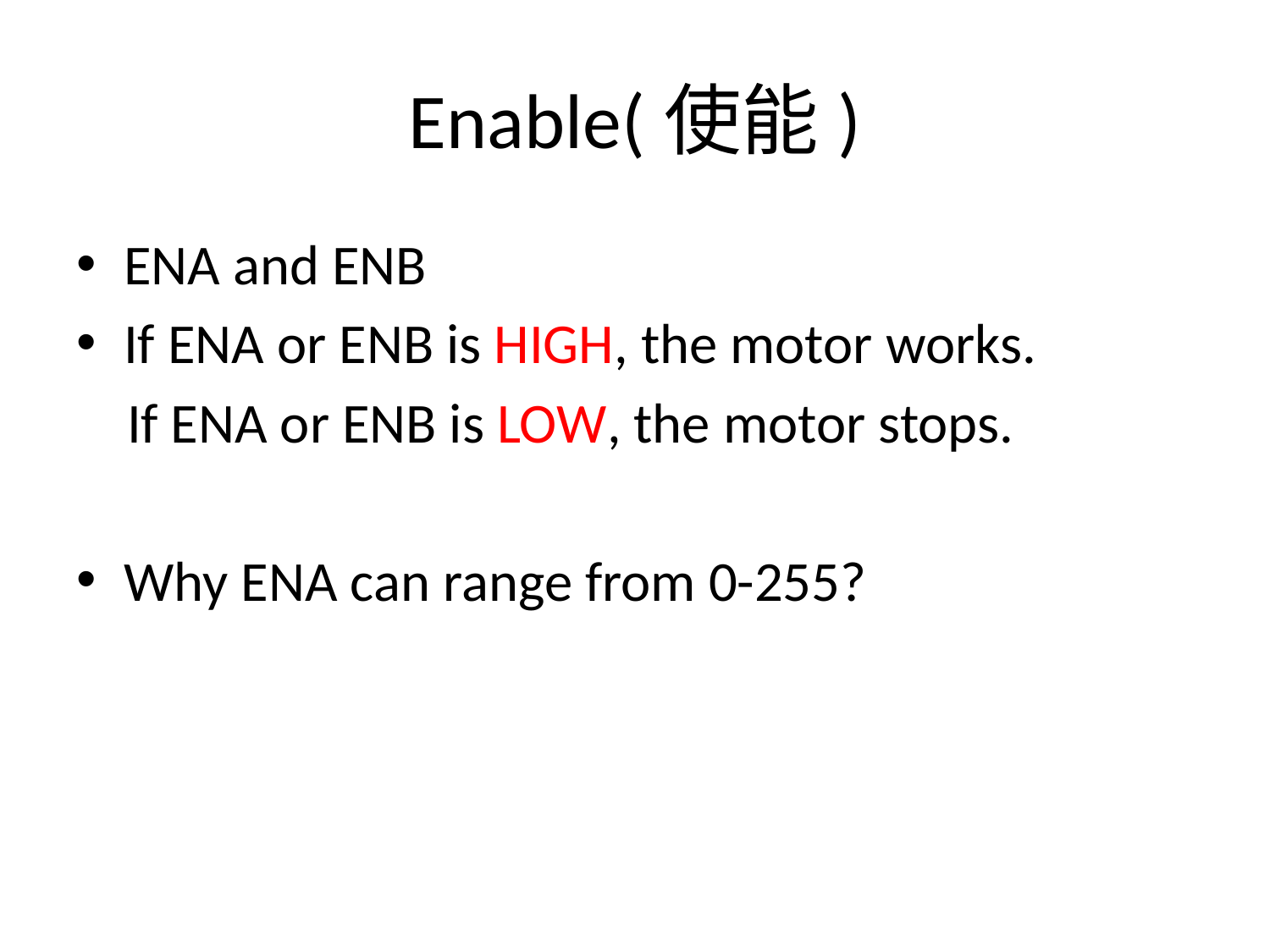

# Enable(使能)
ENA and ENB
If ENA or ENB is HIGH, the motor works.
    If ENA or ENB is LOW, the motor stops.

Why ENA can range from 0-255?